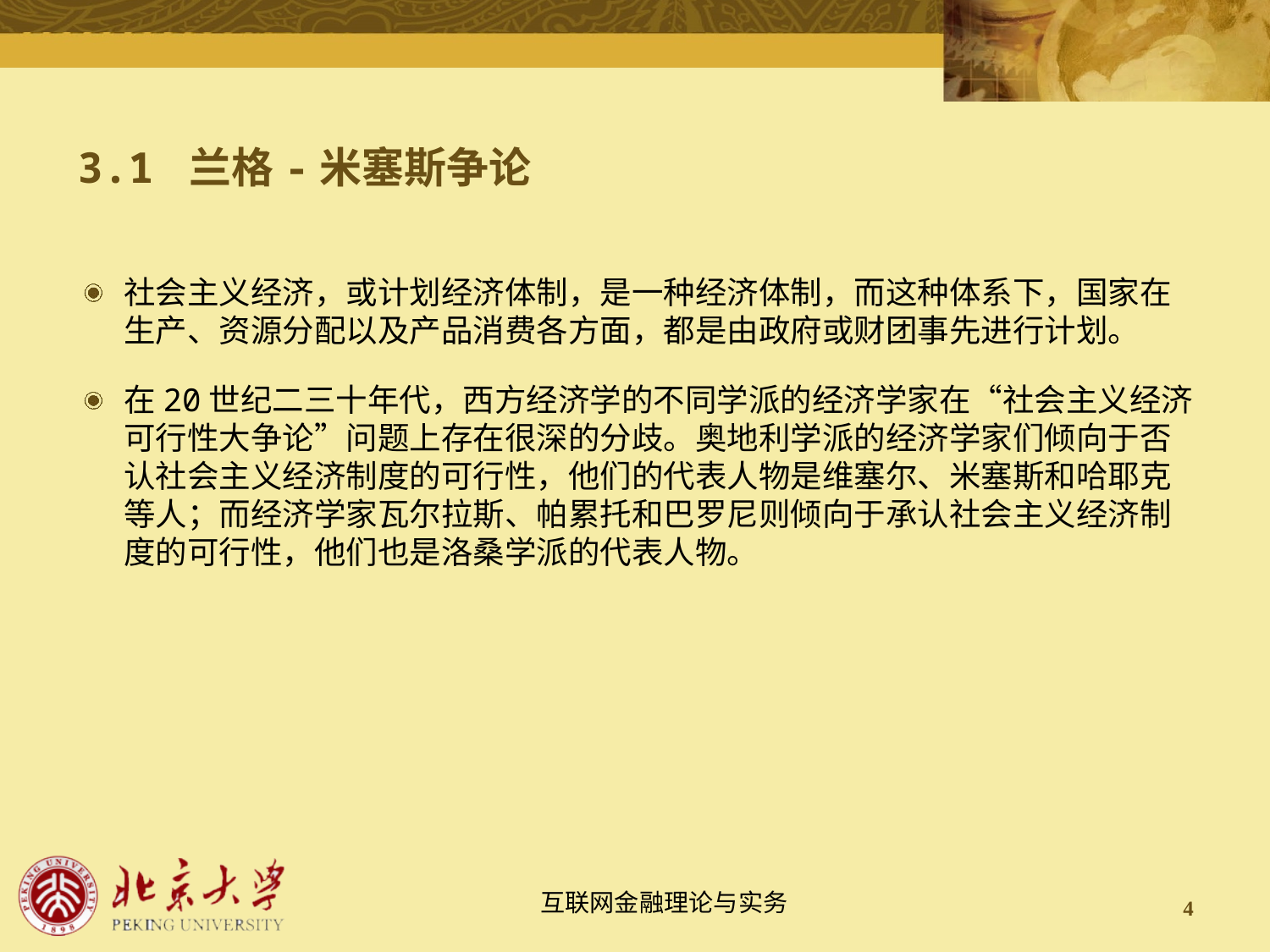

# 3.1 兰格-米塞斯争论
社会主义经济，或计划经济体制，是一种经济体制，而这种体系下，国家在生产、资源分配以及产品消费各方面，都是由政府或财团事先进行计划。
在20世纪二三十年代，西方经济学的不同学派的经济学家在“社会主义经济可行性大争论”问题上存在很深的分歧。奥地利学派的经济学家们倾向于否认社会主义经济制度的可行性，他们的代表人物是维塞尔、米塞斯和哈耶克等人；而经济学家瓦尔拉斯、帕累托和巴罗尼则倾向于承认社会主义经济制度的可行性，他们也是洛桑学派的代表人物。
4